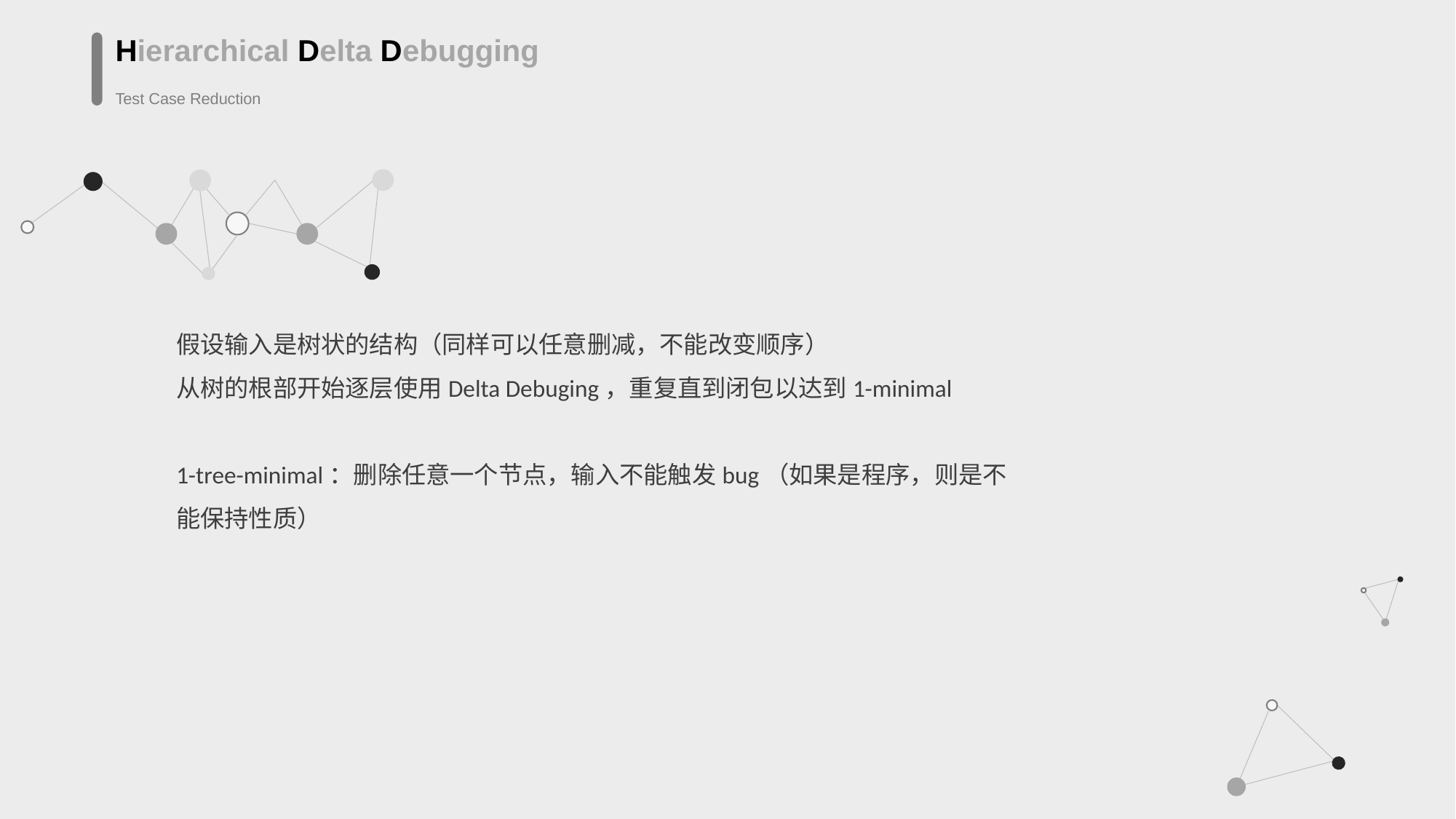

Hierarchical Delta Debugging

Test Case Reduction

假设输入是树状的结构（同样可以任意删减，不能改变顺序）
从树的根部开始逐层使用Delta Debuging，重复直到闭包以达到1-minimal

1-tree-minimal：删除任意一个节点，输入不能触发bug（如果是程序，则是不能保持性质）